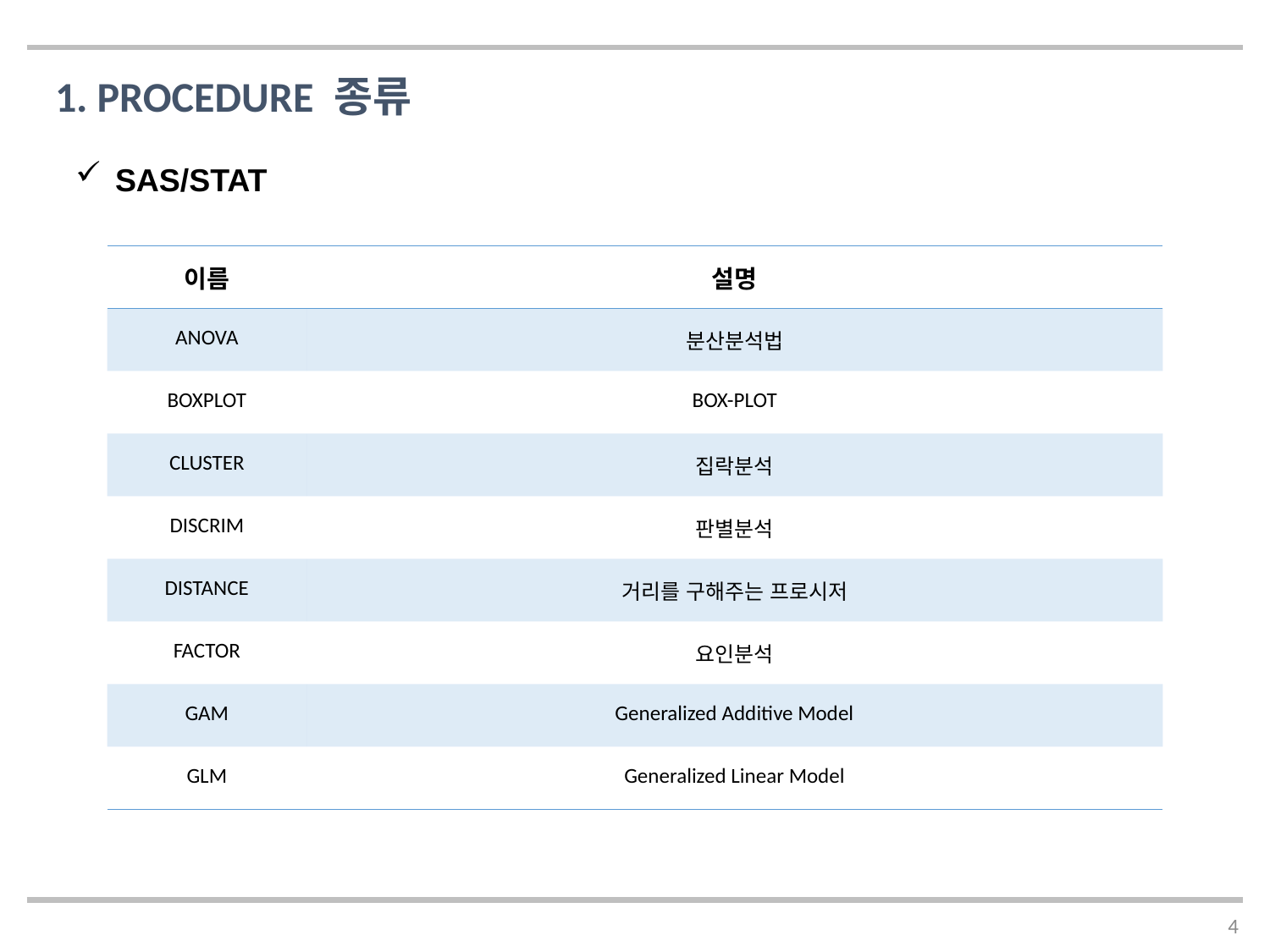

1. PROCEDURE 종류
SAS/STAT
| 이름 | 설명 |
| --- | --- |
| ANOVA | 분산분석법 |
| BOXPLOT | BOX-PLOT |
| CLUSTER | 집락분석 |
| DISCRIM | 판별분석 |
| DISTANCE | 거리를 구해주는 프로시저 |
| FACTOR | 요인분석 |
| GAM | Generalized Additive Model |
| GLM | Generalized Linear Model |